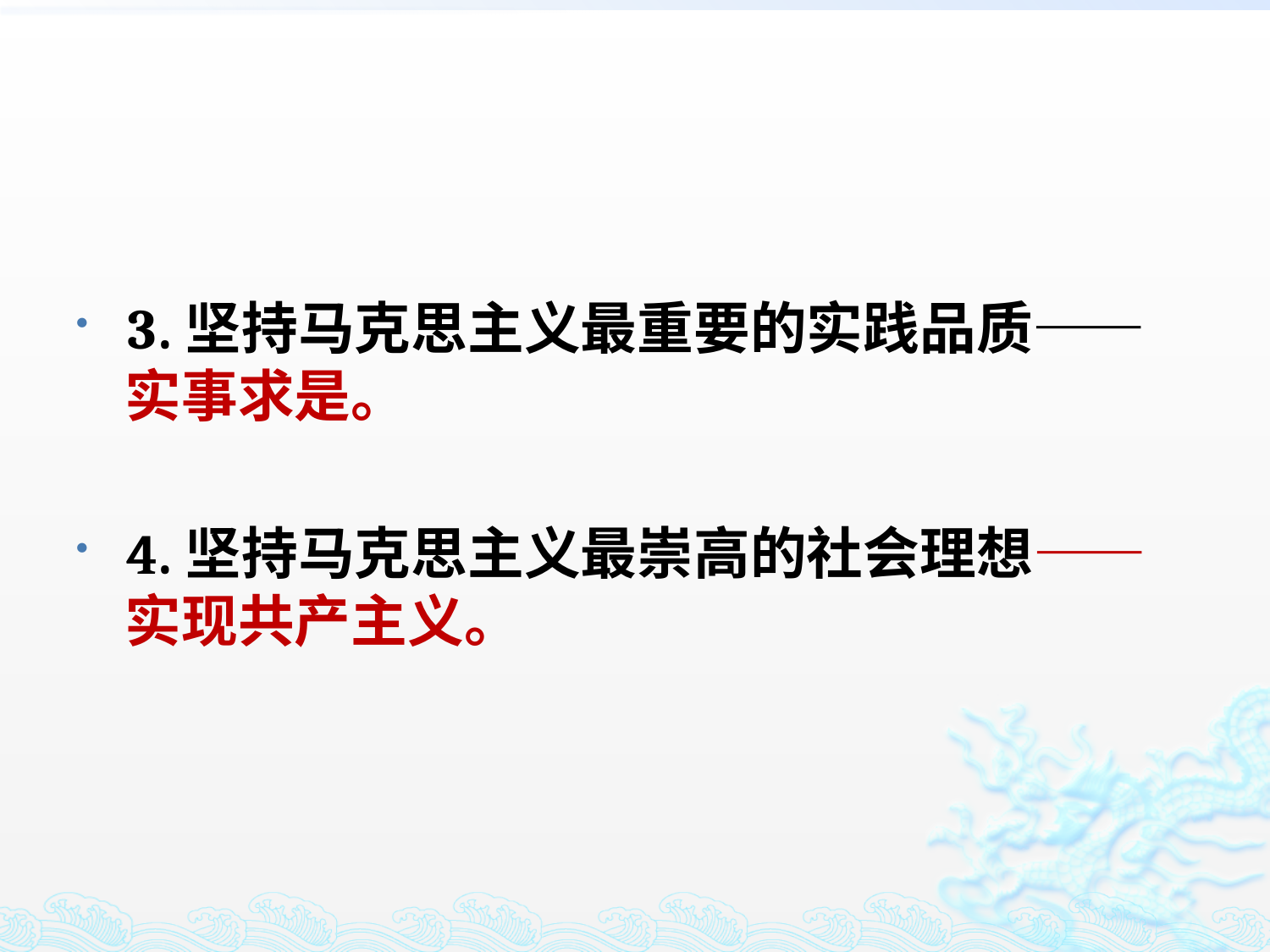

3.坚持马克思主义最重要的实践品质——实事求是。

4.坚持马克思主义最崇高的社会理想——实现共产主义。